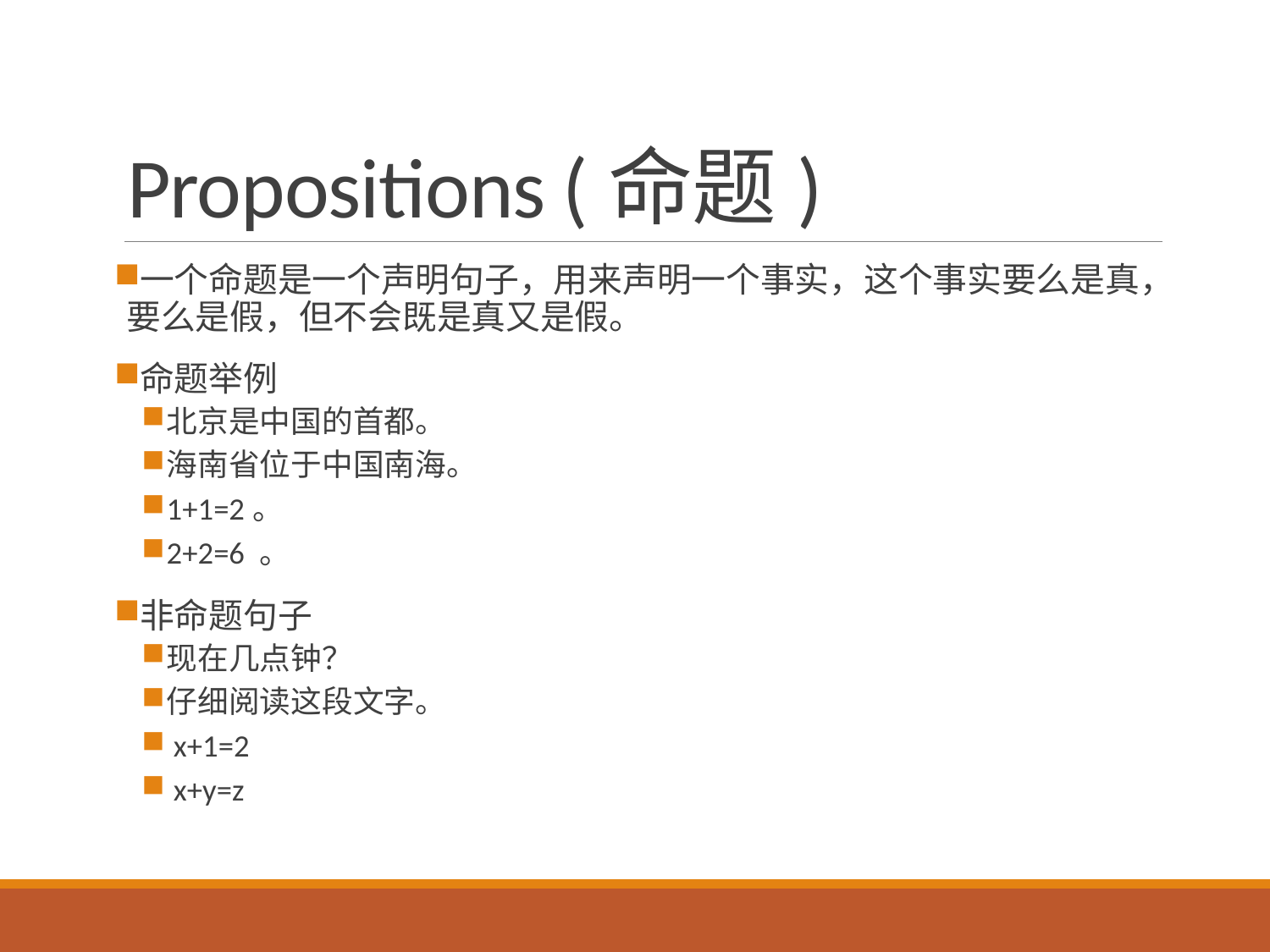

# Propositions (命题)
一个命题是一个声明句子，用来声明一个事实，这个事实要么是真，要么是假，但不会既是真又是假。
命题举例
北京是中国的首都。
海南省位于中国南海。
1+1=2。
2+2=6 。
非命题句子
现在几点钟？
仔细阅读这段文字。
 x+1=2
 x+y=z